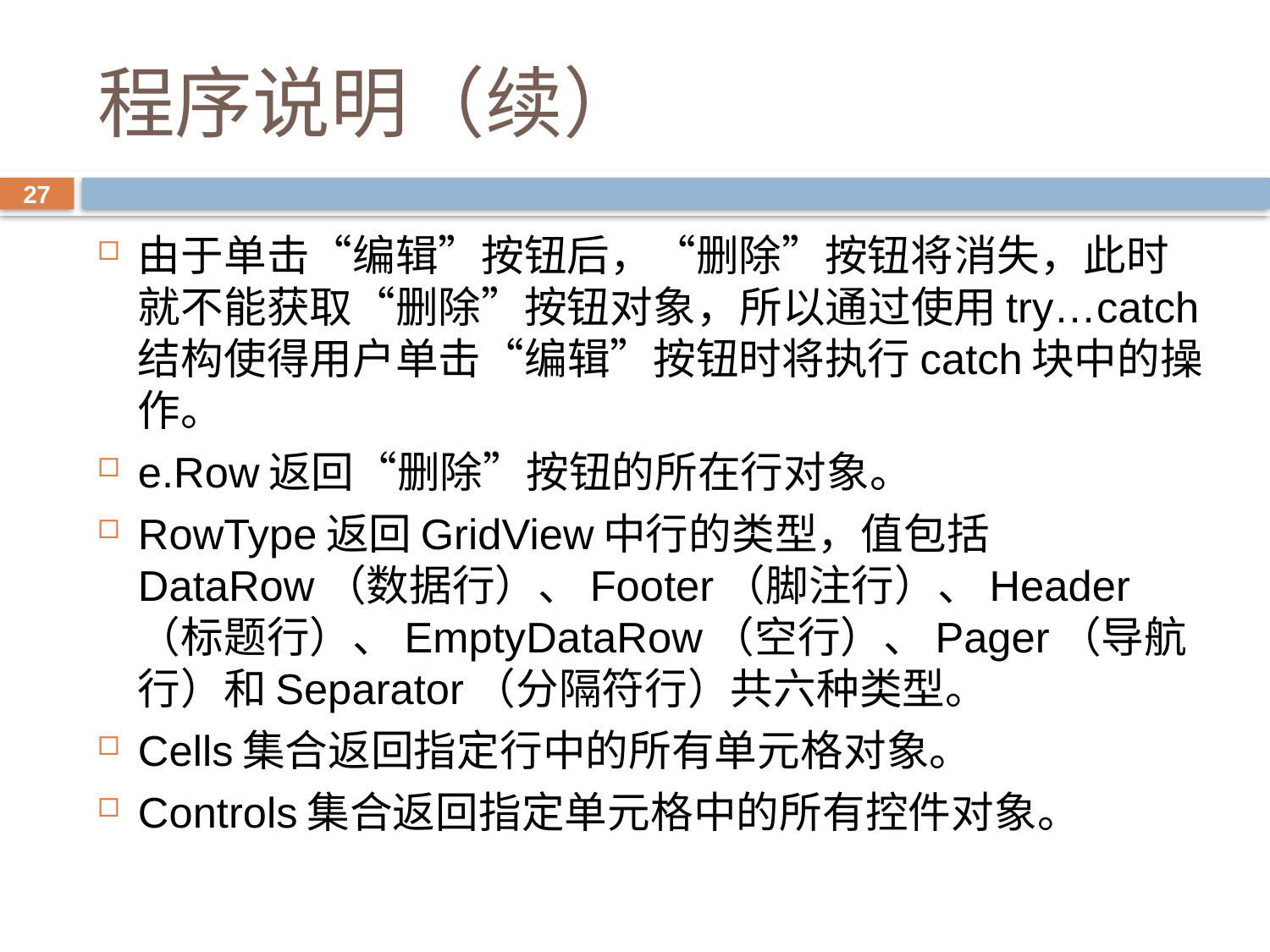

# 程序说明（续）
27
由于单击“编辑”按钮后，“删除”按钮将消失，此时就不能获取“删除”按钮对象，所以通过使用try…catch结构使得用户单击“编辑”按钮时将执行catch块中的操作。
e.Row返回“删除”按钮的所在行对象。
RowType返回GridView中行的类型，值包括DataRow（数据行）、Footer（脚注行）、Header（标题行）、EmptyDataRow（空行）、Pager（导航行）和Separator（分隔符行）共六种类型。
Cells集合返回指定行中的所有单元格对象。
Controls集合返回指定单元格中的所有控件对象。